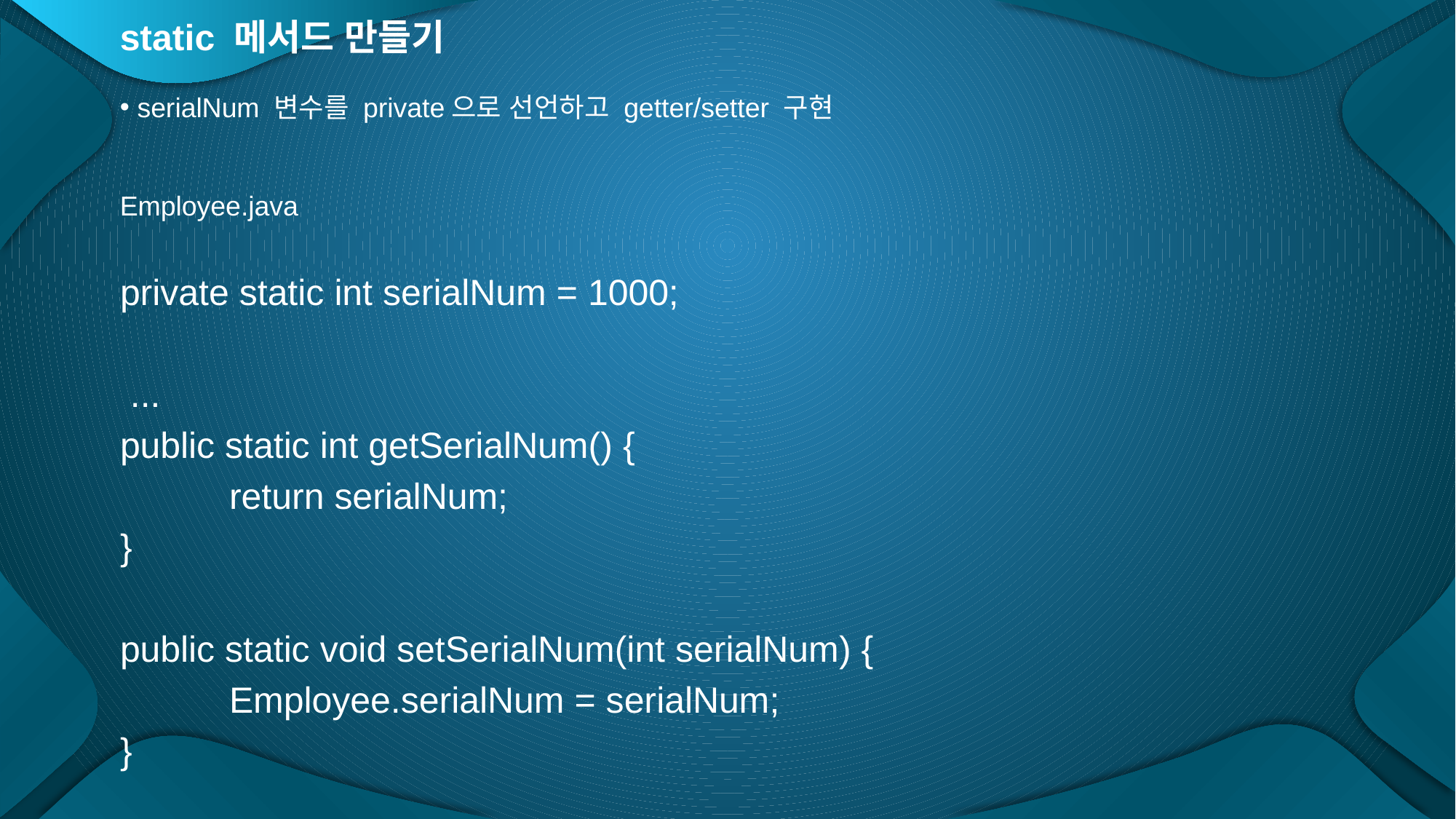

static 메서드 만들기

 serialNum 변수를 private으로 선언하고 getter/setter 구현

Employee.java
private static int serialNum = 1000;

 ...
public static int getSerialNum() {
	return serialNum;
}

public static void setSerialNum(int serialNum) {
	Employee.serialNum = serialNum;
}